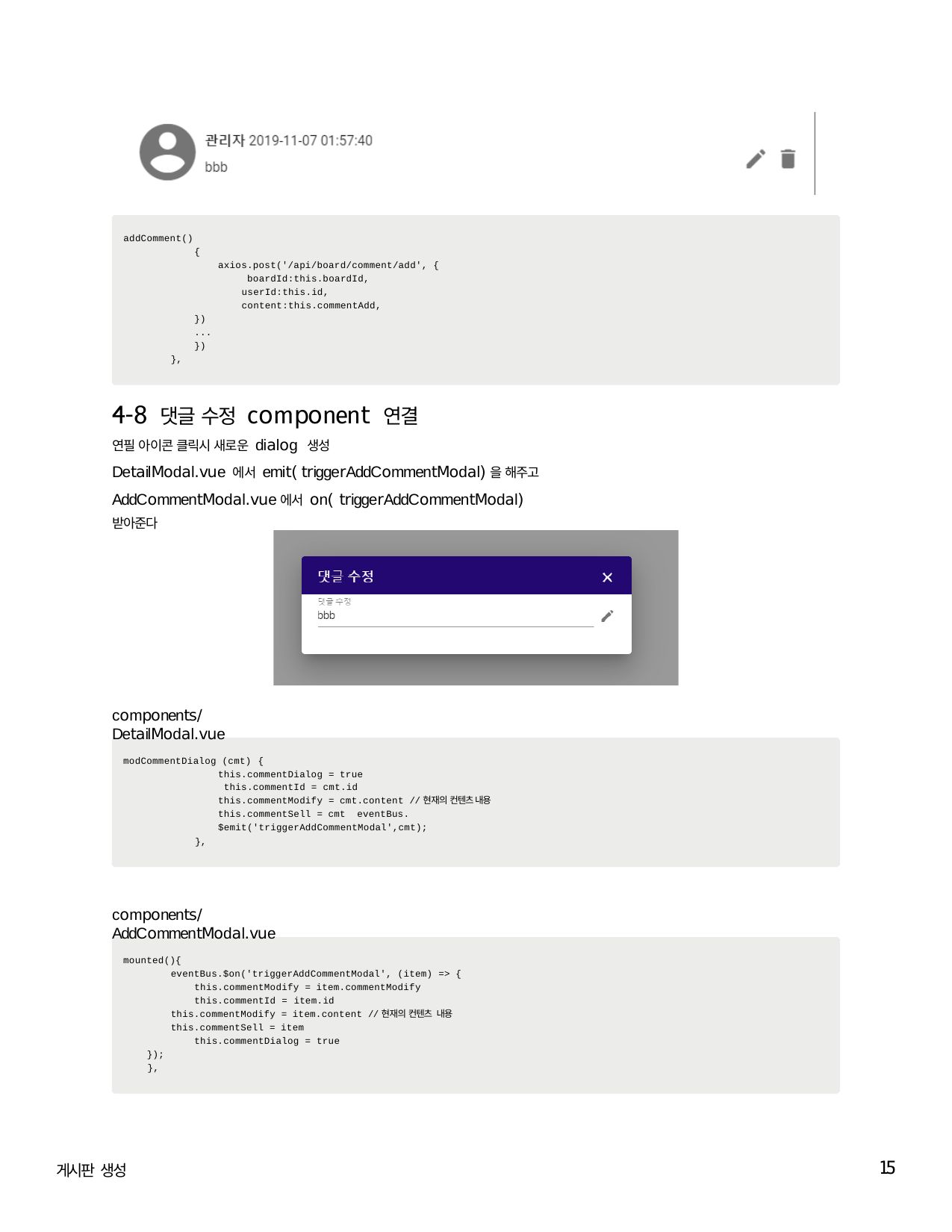

addComment()
{
axios.post('/api/board/comment/add', {  boardId:this.boardId,  userId:this.id,  content:this.commentAdd,
})
...
})
},
4-8 댓글 수정 component 연결
연필 아이콘 클릭시 새로운 dialog 생성
DetailModal.vue 에서 emit( triggerAddCommentModal)을 해주고  AddCommentModal.vue에서 on( triggerAddCommentModal)받아준다

components/DetailModal.vue

modCommentDialog (cmt) {
this.commentDialog = true  this.commentId = cmt.id
this.commentModify = cmt.content //현재의 컨텐츠 내용  this.commentSell = cmt  eventBus.$emit('triggerAddCommentModal',cmt);
},
components/AddCommentModal.vue

mounted(){
eventBus.$on('triggerAddCommentModal', (item) => {  this.commentModify = item.commentModify  this.commentId = item.id
this.commentModify = item.content //현재의 컨텐츠 내용
this.commentSell = item  this.commentDialog = true
});
},
15
게시판 생성